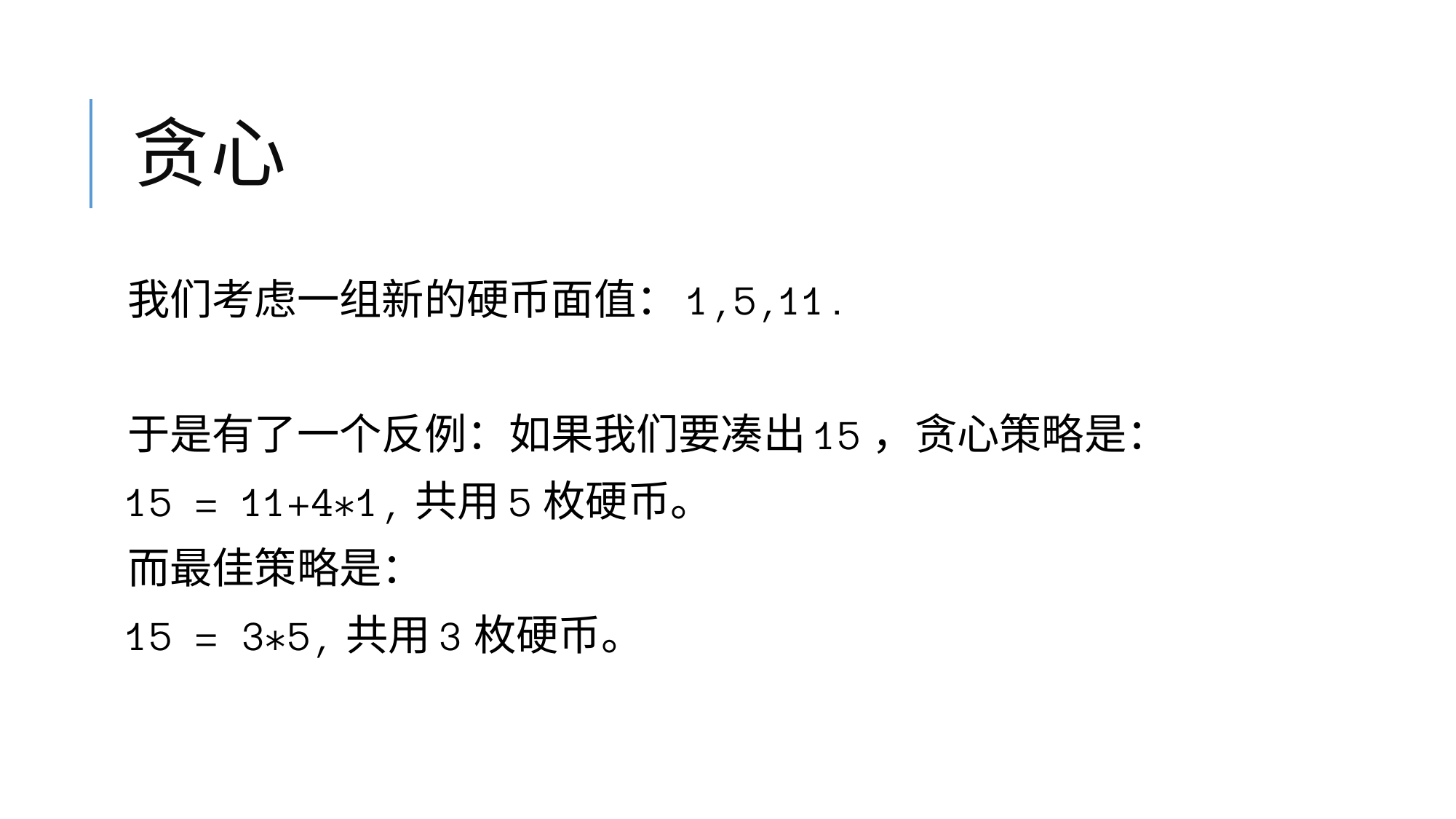

# 贪心
我们考虑一组新的硬币面值：1,5,11.

于是有了一个反例：如果我们要凑出15，贪心策略是：
15 = 11+4*1,共用5枚硬币。
而最佳策略是：
15 = 3*5,共用3枚硬币。